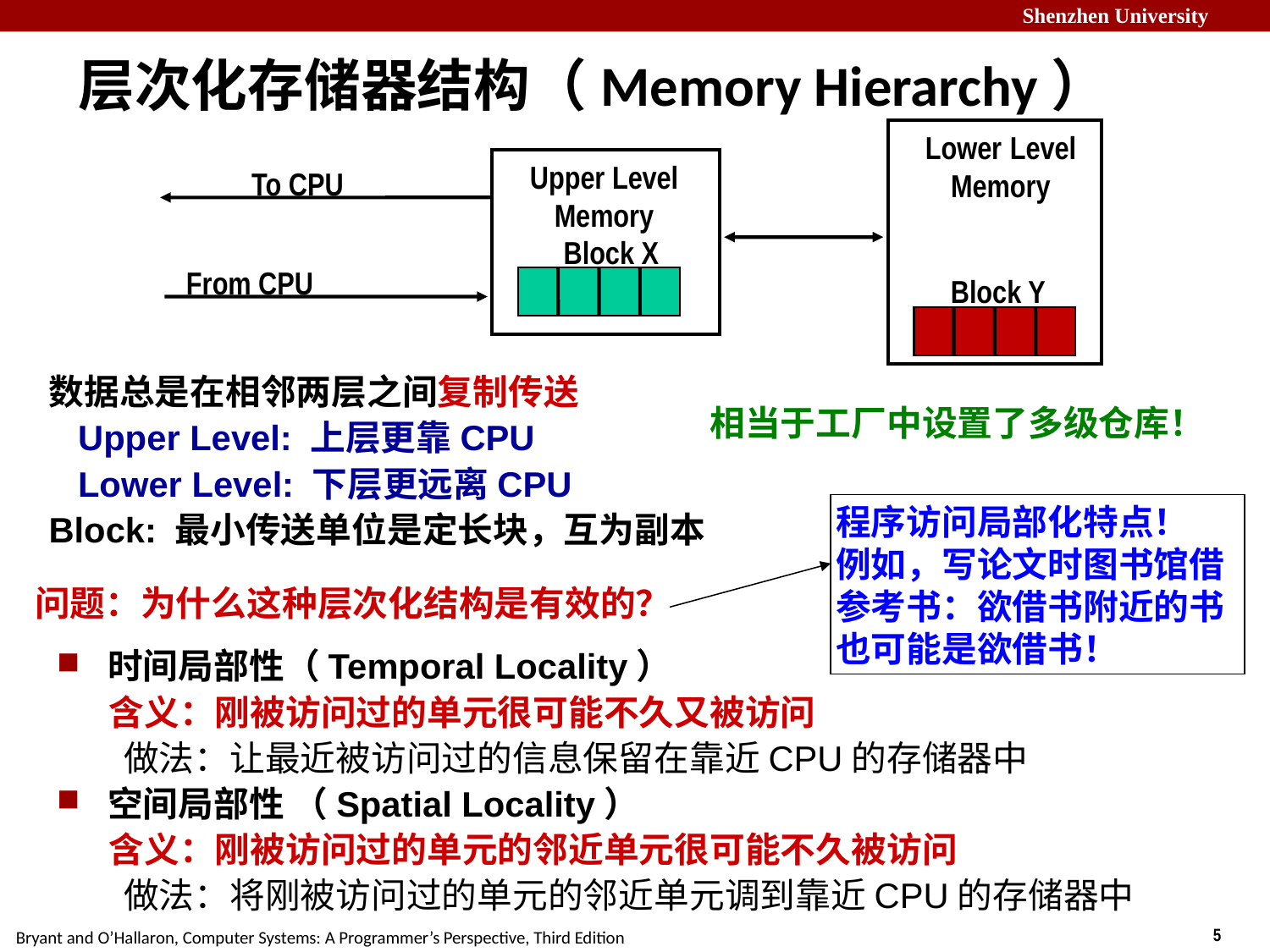

层次化存储器结构（Memory Hierarchy）

Lower Level
Memory

Upper Level
Memory
To CPU

Block X

From CPU
Block Y

数据总是在相邻两层之间复制传送
   Upper Level: 上层更靠CPU
   Lower Level: 下层更远离CPU
Block: 最小传送单位是定长块，互为副本
相当于工厂中设置了多级仓库！
程序访问局部化特点！
例如，写论文时图书馆借参考书：欲借书附近的书也可能是欲借书！

问题：为什么这种层次化结构是有效的？
时间局部性（Temporal Locality）
     含义：刚被访问过的单元很可能不久又被访问
做法：让最近被访问过的信息保留在靠近CPU的存储器中
空间局部性 （Spatial Locality）
     含义：刚被访问过的单元的邻近单元很可能不久被访问
做法：将刚被访问过的单元的邻近单元调到靠近CPU的存储器中